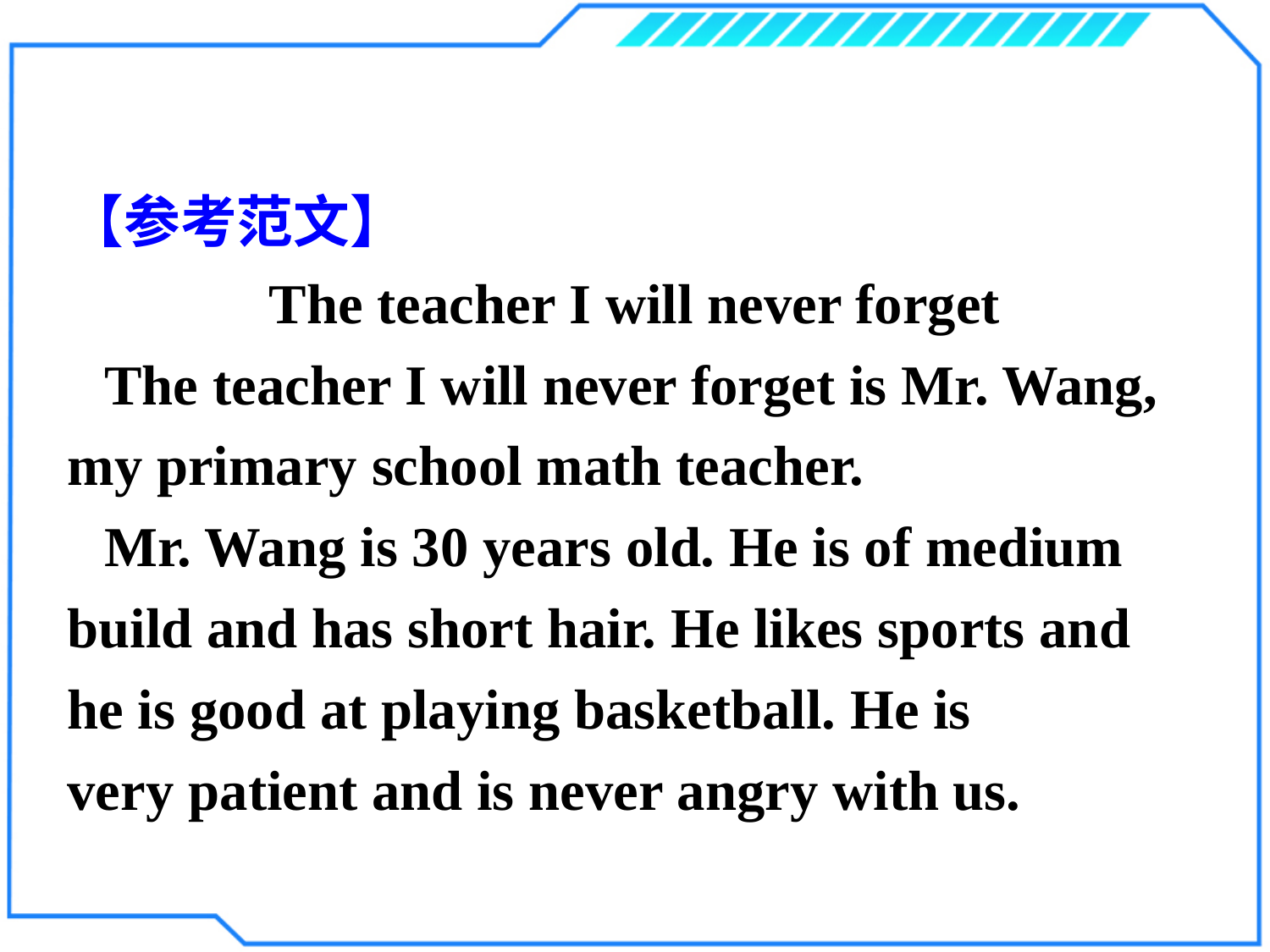

【参考范文】
The teacher I will never forget
The teacher I will never forget is Mr. Wang, my primary school math teacher.
Mr. Wang is 30 years old. He is of medium build and has short hair. He likes sports and he is good at playing basketball. He is very patient and is never angry with us.